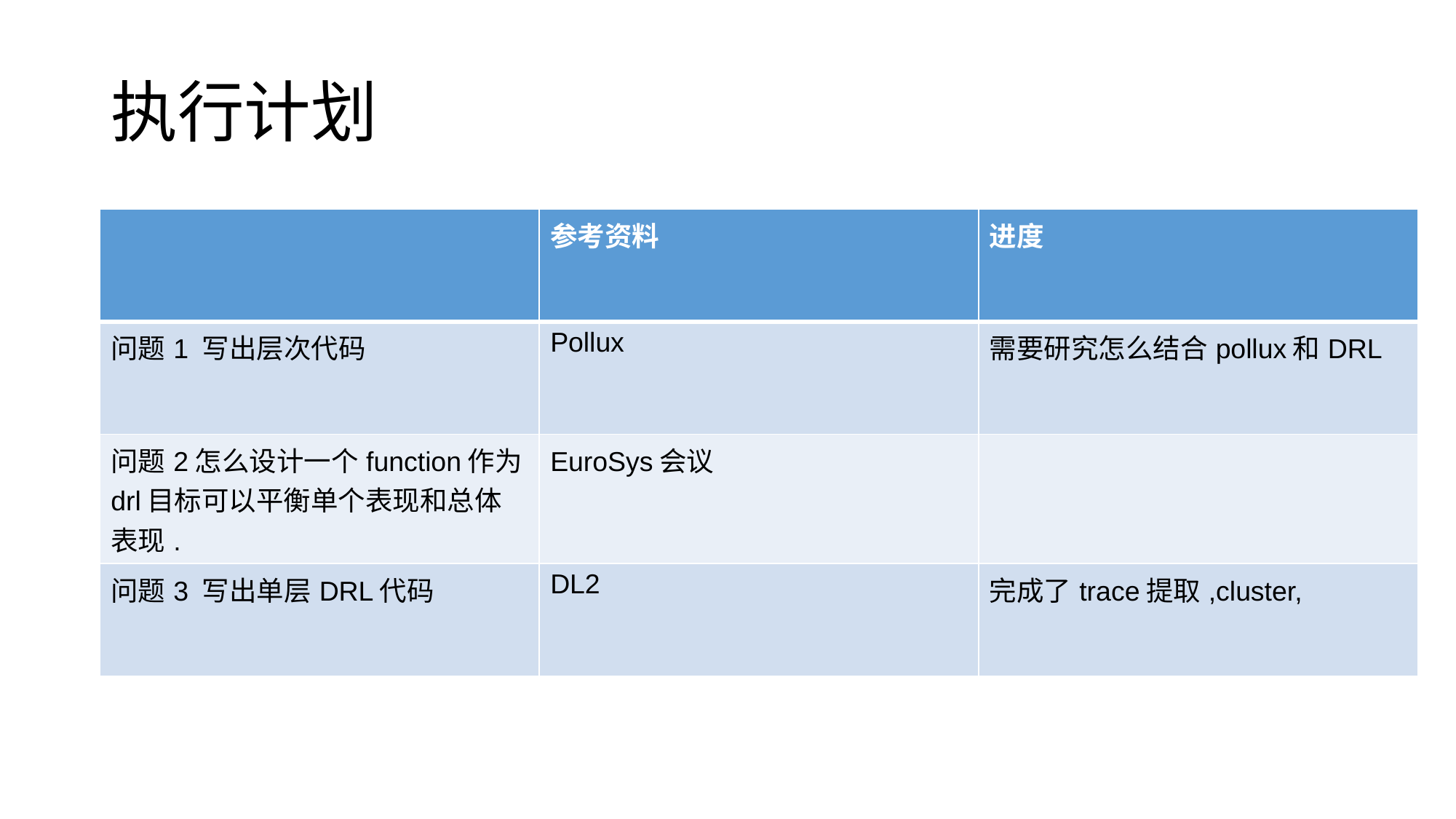

# 执行计划
|  | 参考资料 | 进度 |
| --- | --- | --- |
| 问题1 写出层次代码 | Pollux | 需要研究怎么结合pollux和DRL |
| 问题2怎么设计一个function作为drl目标可以平衡单个表现和总体表现. | EuroSys会议 |  |
| 问题3 写出单层DRL代码 | DL2 | 完成了trace提取,cluster, |